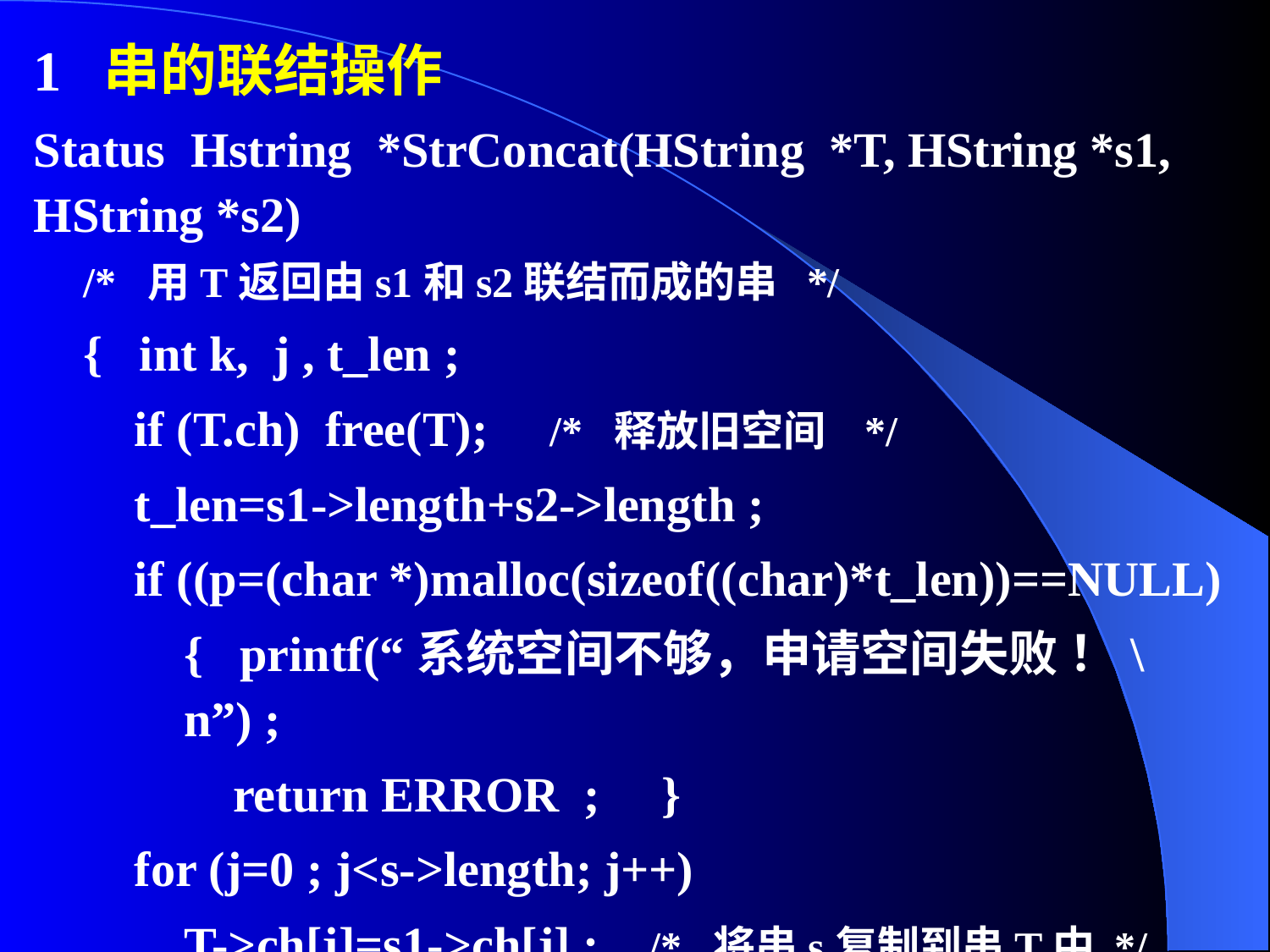

# 1  串的联结操作
Status  Hstring  *StrConcat(HString  *T, HString *s1, HString *s2)
/*  用T返回由s1和s2联结而成的串  */
{   int k,  j , t_len ;
if (T.ch)  free(T);     /*  释放旧空间   */
t_len=s1->length+s2->length ;
if ((p=(char *)malloc(sizeof((char)*t_len))==NULL)
{   printf(“系统空间不够，申请空间失败 ！\n”) ;
return ERROR  ;     }
for (j=0 ; j<s->length; j++)
T->ch[j]=s1->ch[j] ;    /*  将串s复制到串T中 */